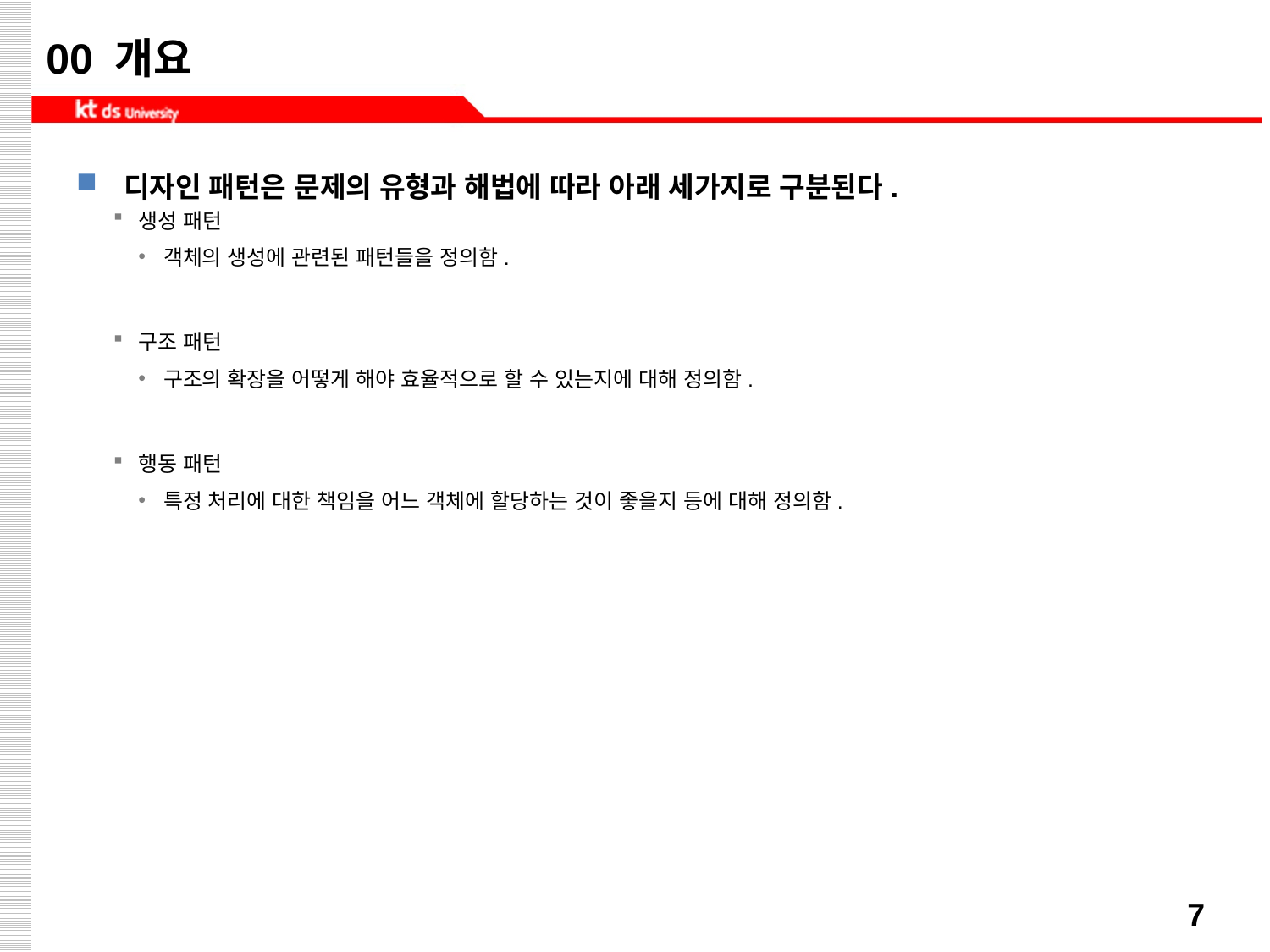

# 00 개요
디자인 패턴은 문제의 유형과 해법에 따라 아래 세가지로 구분된다.
생성 패턴
객체의 생성에 관련된 패턴들을 정의함.

구조 패턴
구조의 확장을 어떻게 해야 효율적으로 할 수 있는지에 대해 정의함.

행동 패턴
특정 처리에 대한 책임을 어느 객체에 할당하는 것이 좋을지 등에 대해 정의함.